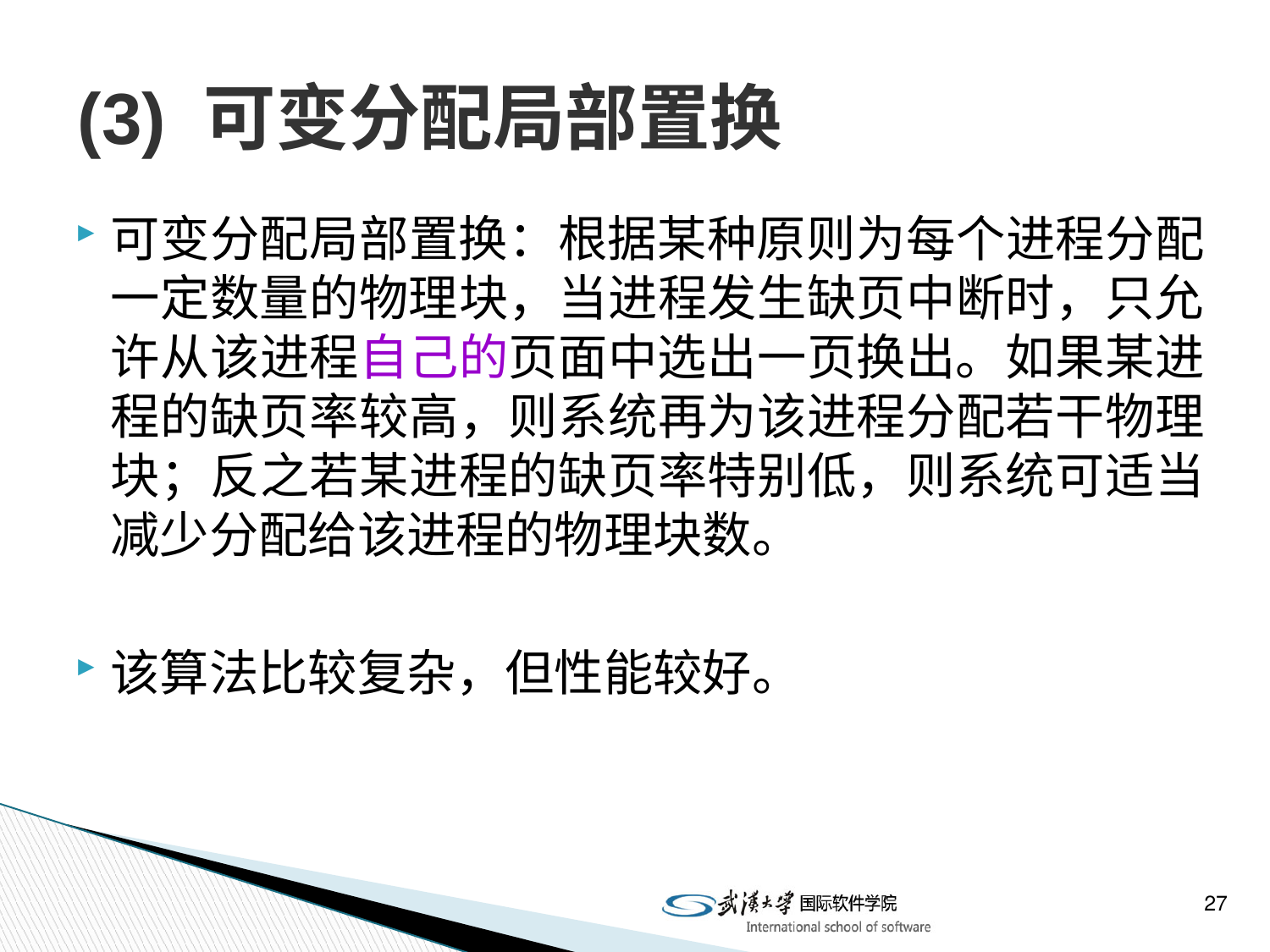

# (3) 可变分配局部置换
可变分配局部置换：根据某种原则为每个进程分配一定数量的物理块，当进程发生缺页中断时，只允许从该进程自己的页面中选出一页换出。如果某进程的缺页率较高，则系统再为该进程分配若干物理块；反之若某进程的缺页率特别低，则系统可适当减少分配给该进程的物理块数。

该算法比较复杂，但性能较好。